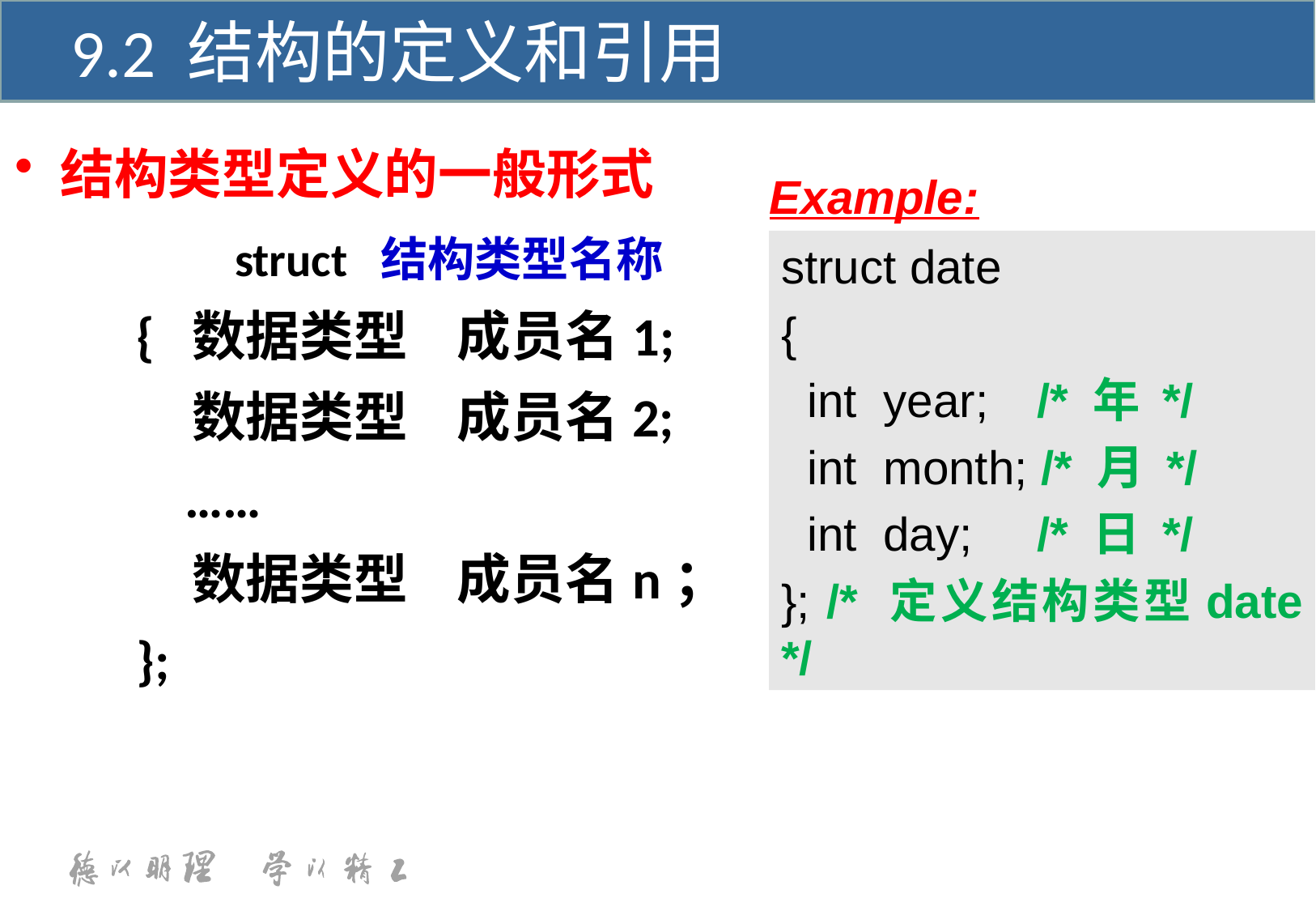

9.2 结构的定义和引用
结构类型定义的一般形式
		struct  结构类型名称
{  数据类型    成员名1;
	 数据类型    成员名2;
    ……
	 数据类型    成员名n；
};
Example:
struct date
{
  int  year;	 /* 年 */
  int  month; /* 月 */
  int  day;	 /* 日 */
}; /* 定义结构类型date */